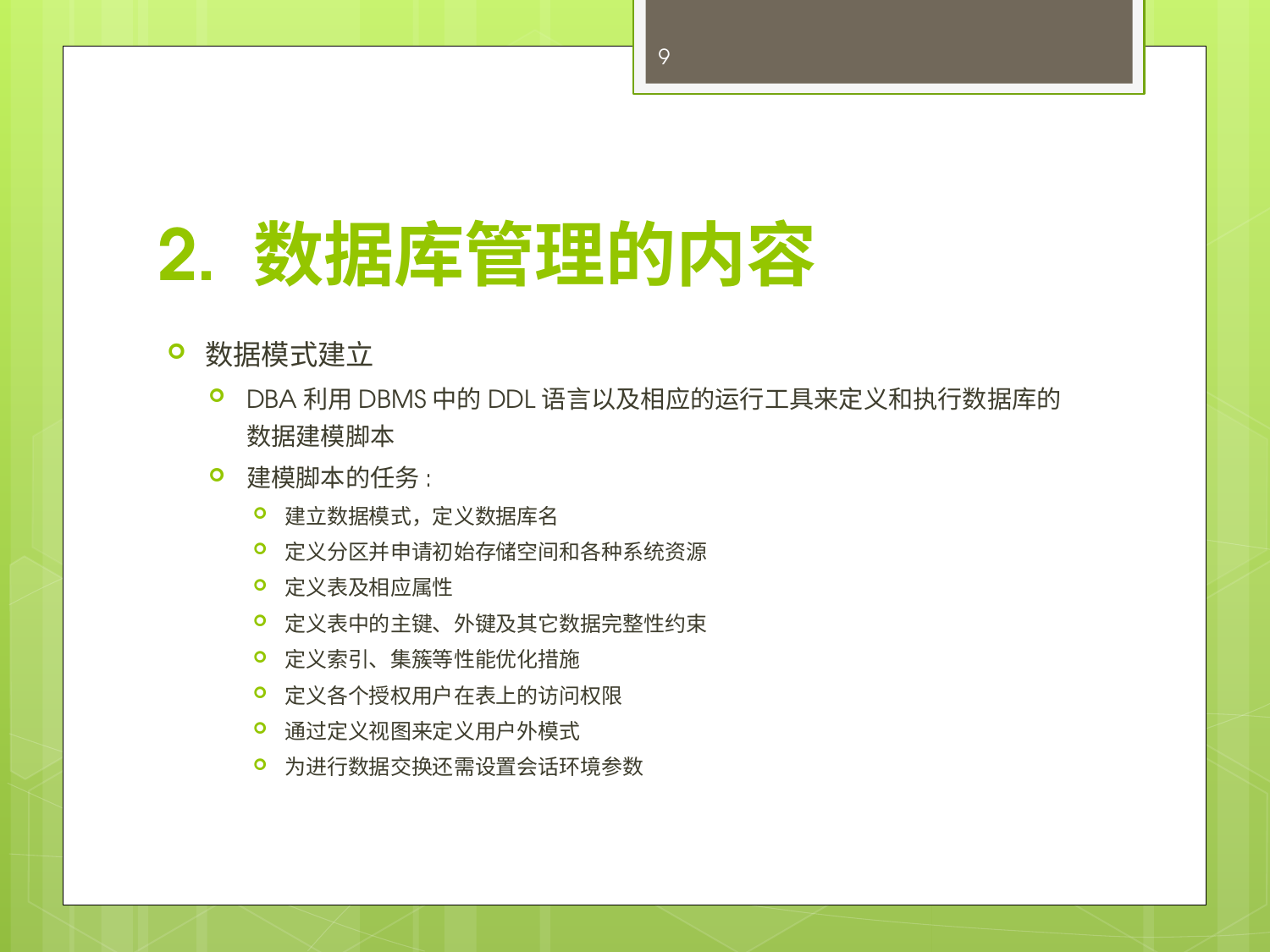

9
# 2. 数据库管理的内容
数据模式建立
DBA利用DBMS中的DDL语言以及相应的运行工具来定义和执行数据库的数据建模脚本
建模脚本的任务:
建立数据模式，定义数据库名
定义分区并申请初始存储空间和各种系统资源
定义表及相应属性
定义表中的主键、外键及其它数据完整性约束
定义索引、集簇等性能优化措施
定义各个授权用户在表上的访问权限
通过定义视图来定义用户外模式
为进行数据交换还需设置会话环境参数